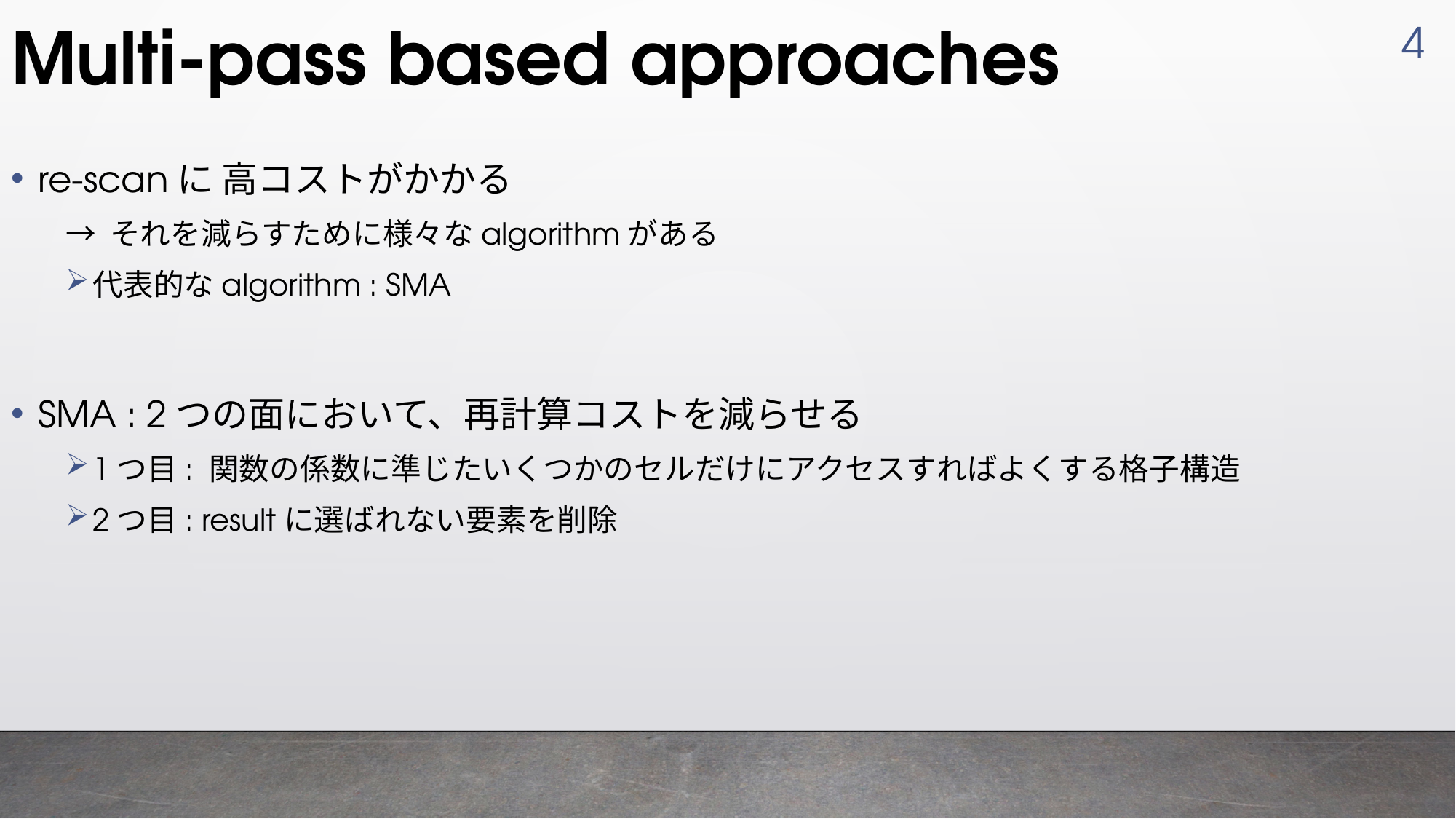

4
# Multi-pass based approaches
re-scanに 高コストがかかる
→ それを減らすために様々なalgorithmがある
代表的なalgorithm : SMA

SMA : 2つの面において、再計算コストを減らせる
1つ目: 関数の係数に準じたいくつかのセルだけにアクセスすればよくする格子構造
2つ目: resultに選ばれない要素を削除